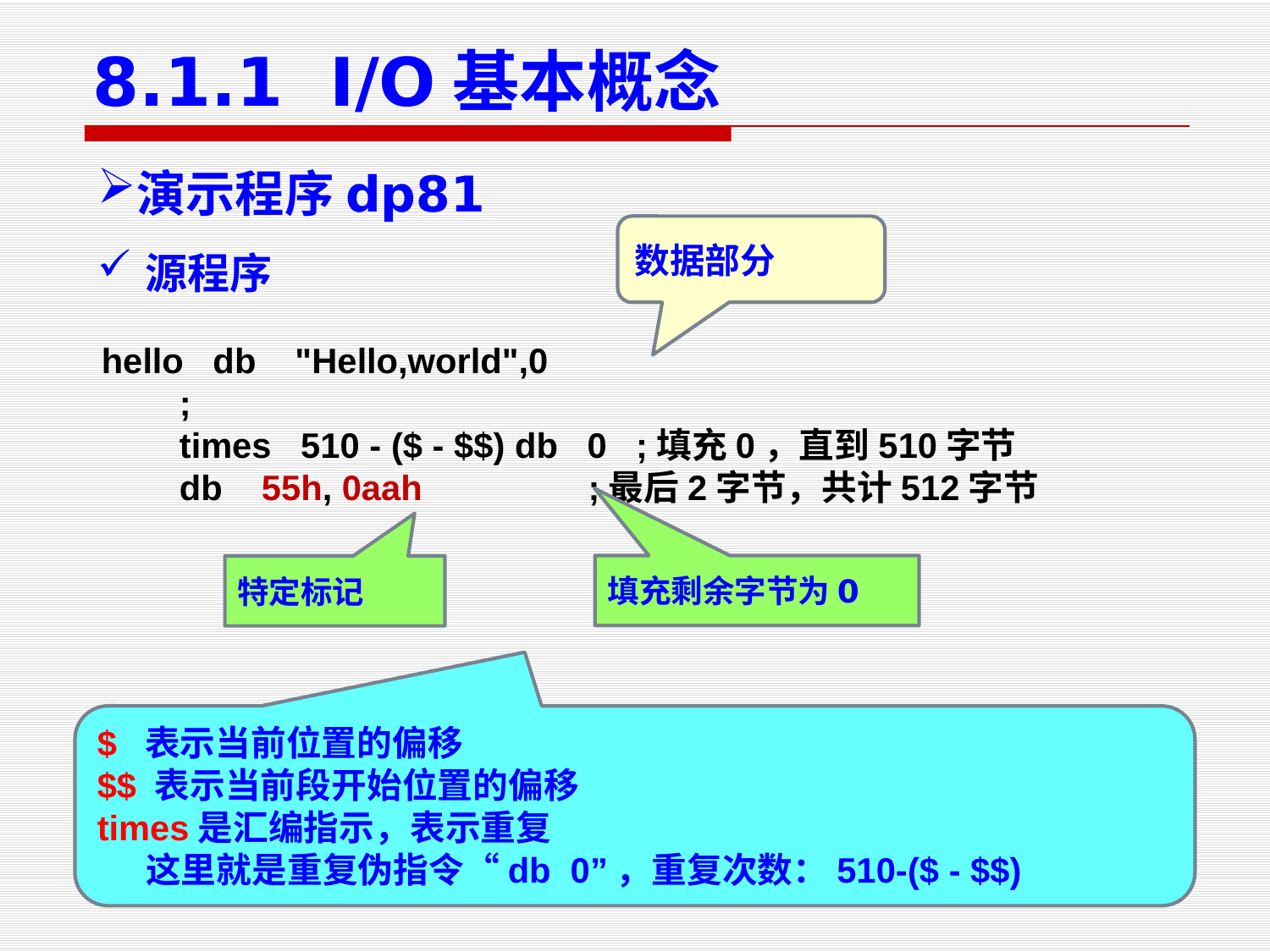

# 8.1.1  I/O基本概念
演示程序dp81
数据部分
源程序
hello   db    "Hello,world",0
        ;
        times   510 - ($ - $$) db   0   ;填充0，直到510字节
        db    55h, 0aah                 ;最后2字节，共计512字节
填充剩余字节为0
特定标记
$  表示当前位置的偏移
$$ 表示当前段开始位置的偏移
times是汇编指示，表示重复
     这里就是重复伪指令“db  0”，重复次数：510-($ - $$)